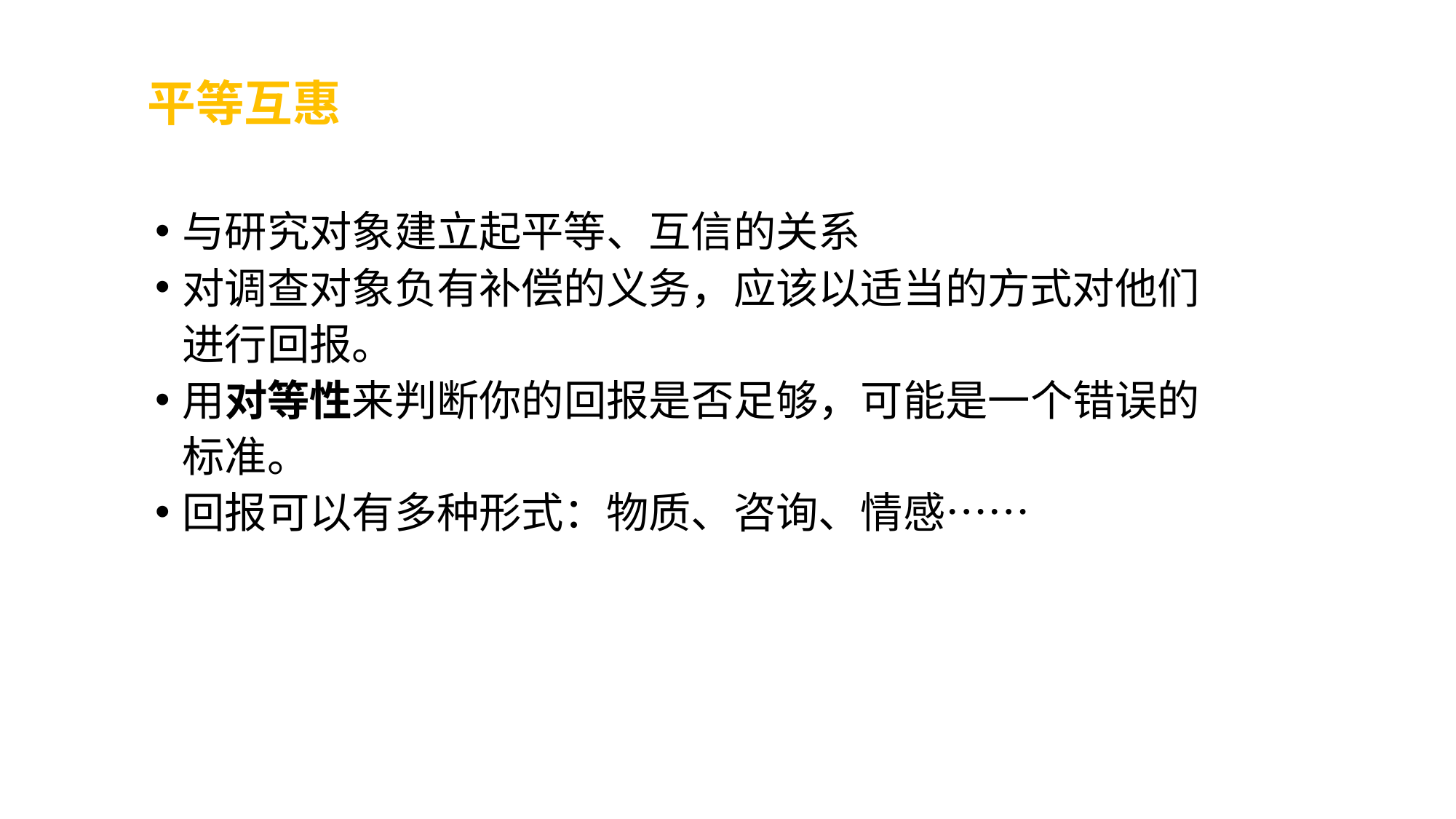

# 平等互惠
与研究对象建立起平等、互信的关系
对调查对象负有补偿的义务，应该以适当的方式对他们进行回报。
用对等性来判断你的回报是否足够，可能是一个错误的标准。
回报可以有多种形式：物质、咨询、情感……